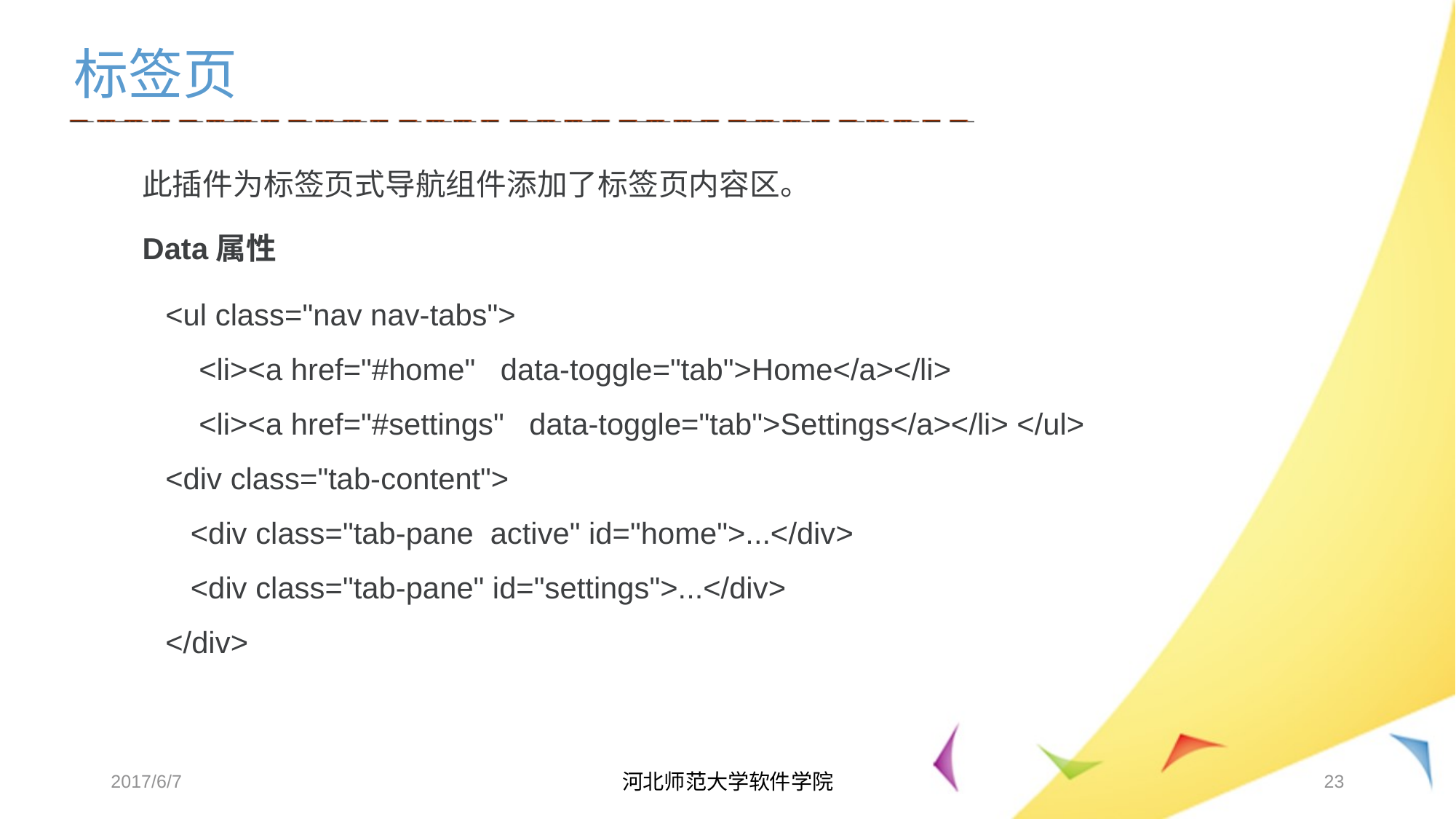

标签页
此插件为标签页式导航组件添加了标签页内容区。
Data属性
<ul class="nav nav-tabs">
    <li><a href="#home"   data-toggle="tab">Home</a></li>
    <li><a href="#settings"   data-toggle="tab">Settings</a></li> </ul>
<div class="tab-content">
   <div class="tab-pane  active" id="home">...</div>
   <div class="tab-pane" id="settings">...</div>
</div>
2017/6/7
河北师范大学软件学院
23